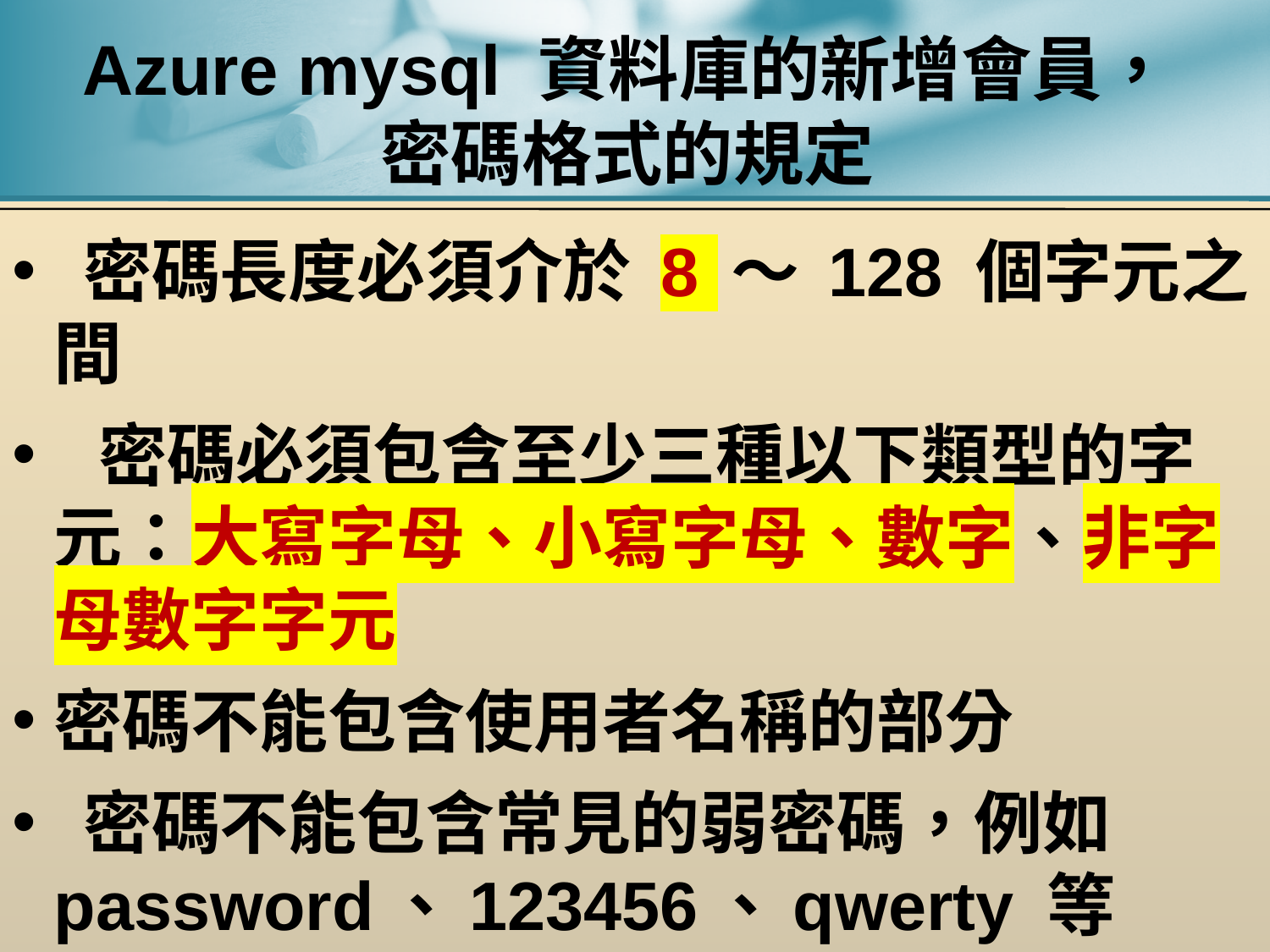

# Azure mysql 資料庫的新增會員， 密碼格式的規定
 密碼長度必須介於 8 ～ 128 個字元之間
  密碼必須包含至少三種以下類型的字元：大寫字母、小寫字母、數字、非字母數字字元
密碼不能包含使用者名稱的部分
 密碼不能包含常見的弱密碼，例如 password、123456、qwerty 等